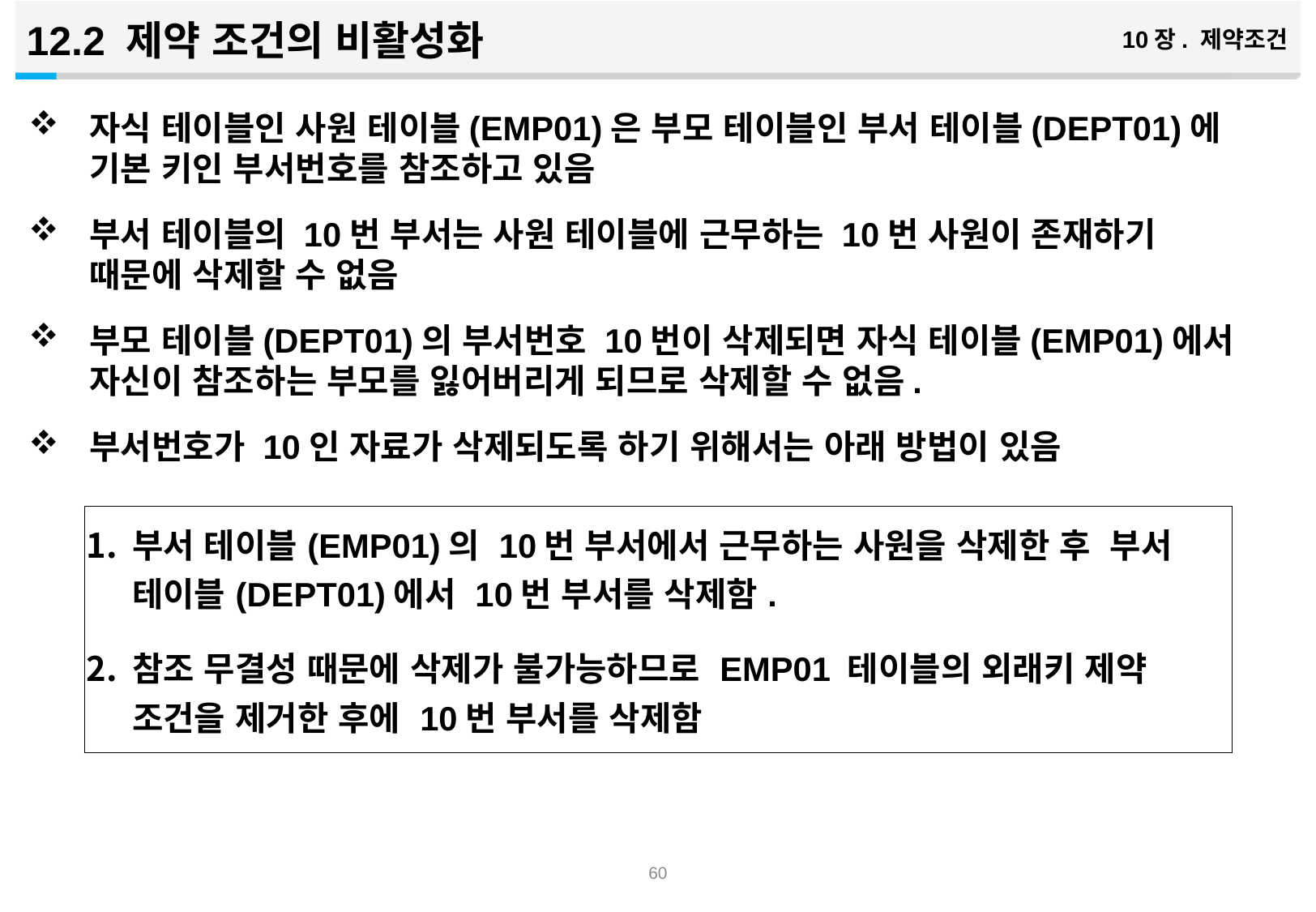

12.2 제약 조건의 비활성화
10장. 제약조건
자식 테이블인 사원 테이블(EMP01)은 부모 테이블인 부서 테이블(DEPT01)에 기본 키인 부서번호를 참조하고 있음
부서 테이블의 10번 부서는 사원 테이블에 근무하는 10번 사원이 존재하기     때문에 삭제할 수 없음
부모 테이블(DEPT01)의 부서번호 10번이 삭제되면 자식 테이블(EMP01)에서 자신이 참조하는 부모를 잃어버리게 되므로 삭제할 수 없음.
부서번호가 10인 자료가 삭제되도록 하기 위해서는 아래 방법이 있음
| 부서 테이블(EMP01)의 10번 부서에서 근무하는 사원을 삭제한 후 부서 테이블(DEPT01)에서 10번 부서를 삭제함. 참조 무결성 때문에 삭제가 불가능하므로 EMP01 테이블의 외래키 제약 조건을 제거한 후에 10번 부서를 삭제함 |
| --- |
60